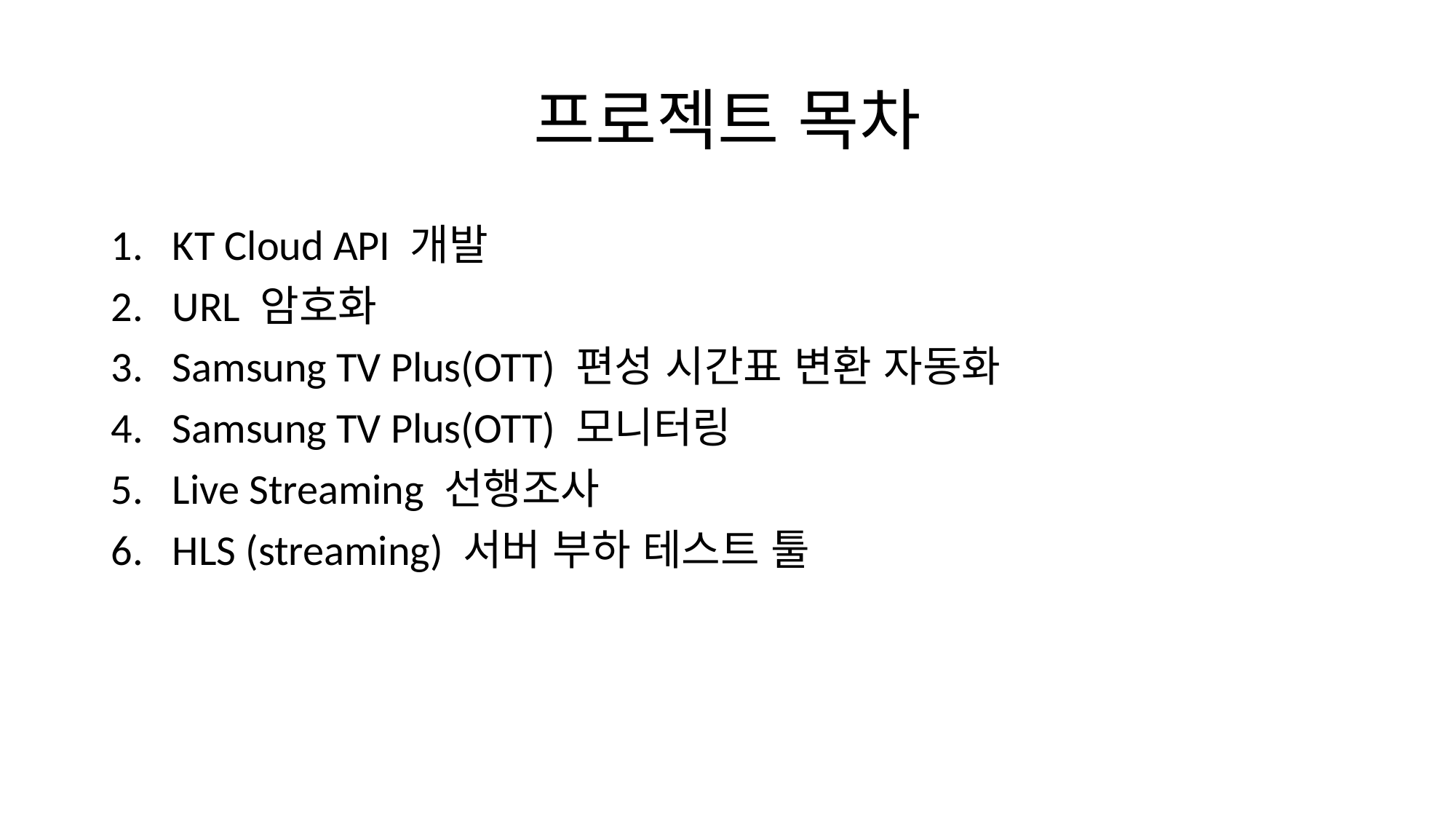

# 프로젝트 목차
KT Cloud API 개발
URL 암호화
Samsung TV Plus(OTT) 편성 시간표 변환 자동화
Samsung TV Plus(OTT) 모니터링
Live Streaming 선행조사
HLS (streaming) 서버 부하 테스트 툴